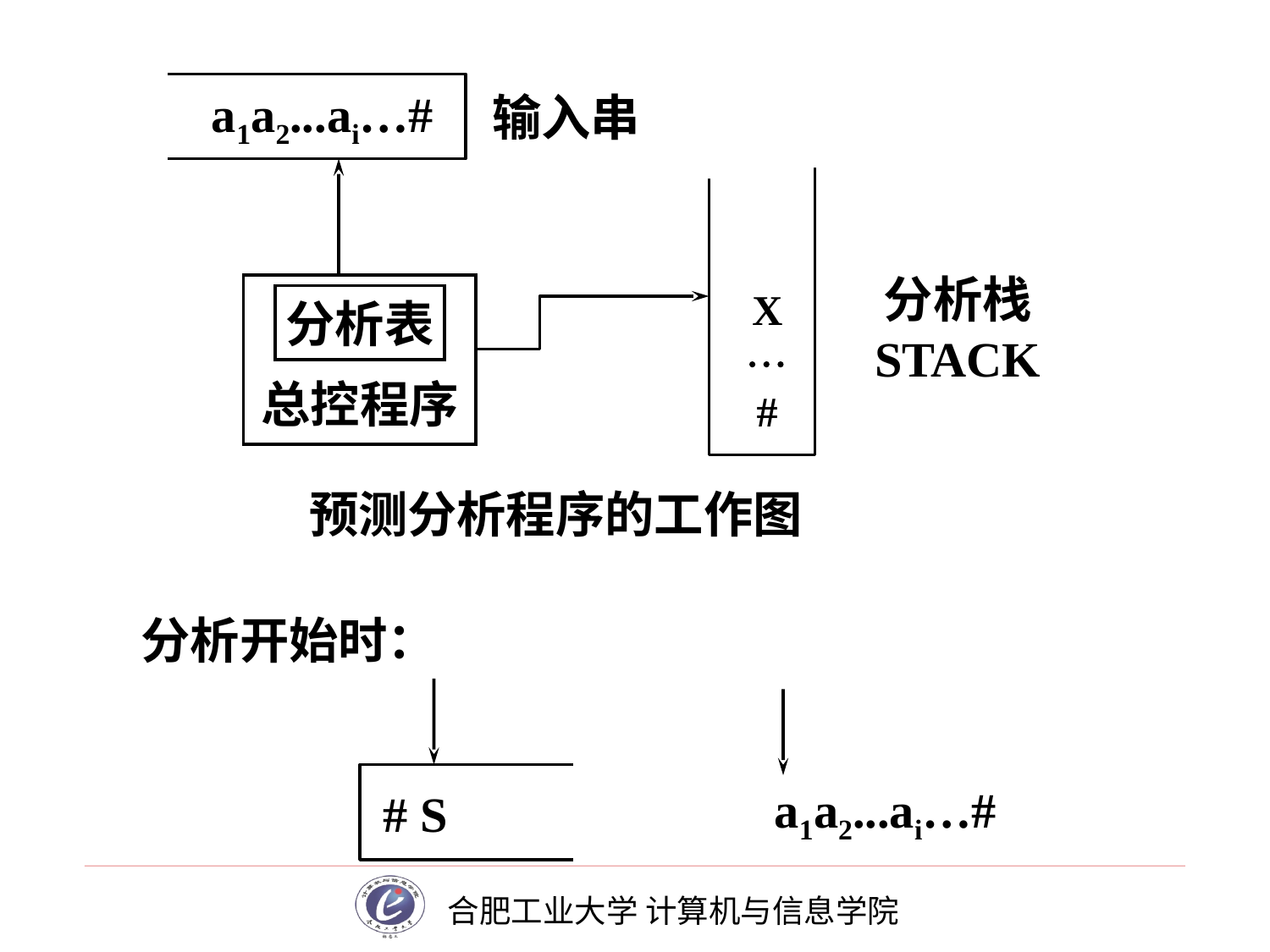

a1a2...ai…#
输入串

X
…
#

总控程序
分析表

分析栈
STACK
预测分析程序的工作图
分析开始时：

# S
a1a2...ai…#